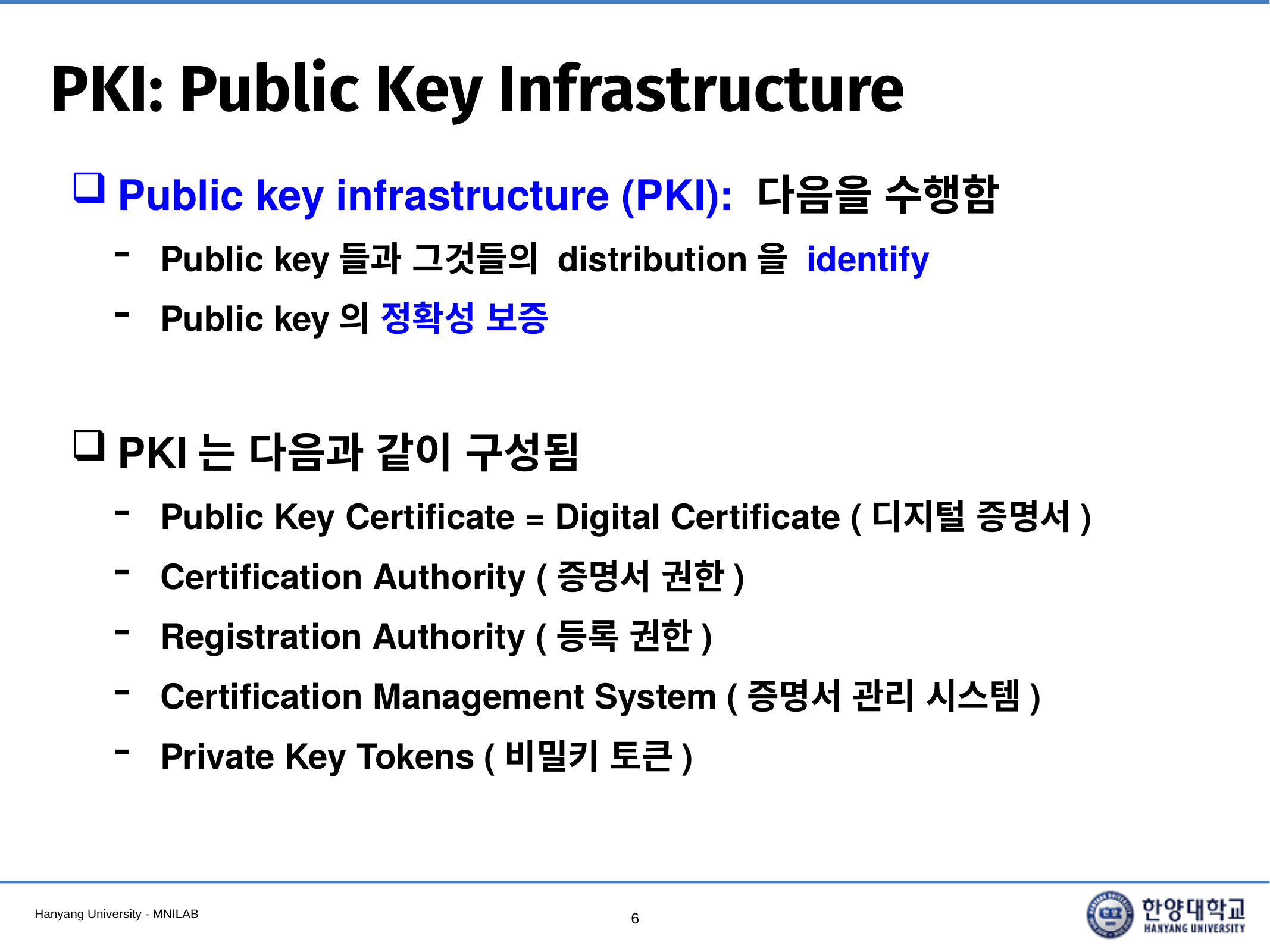

# PKI: Public Key Infrastructure
Public key infrastructure (PKI): 다음을 수행함
Public key들과 그것들의 distribution을 identify
Public key의 정확성 보증

PKI는 다음과 같이 구성됨
Public Key Certificate = Digital Certificate (디지털 증명서)
Certification Authority (증명서 권한)
Registration Authority (등록 권한)
Certification Management System (증명서 관리 시스템)
Private Key Tokens (비밀키 토큰)
6